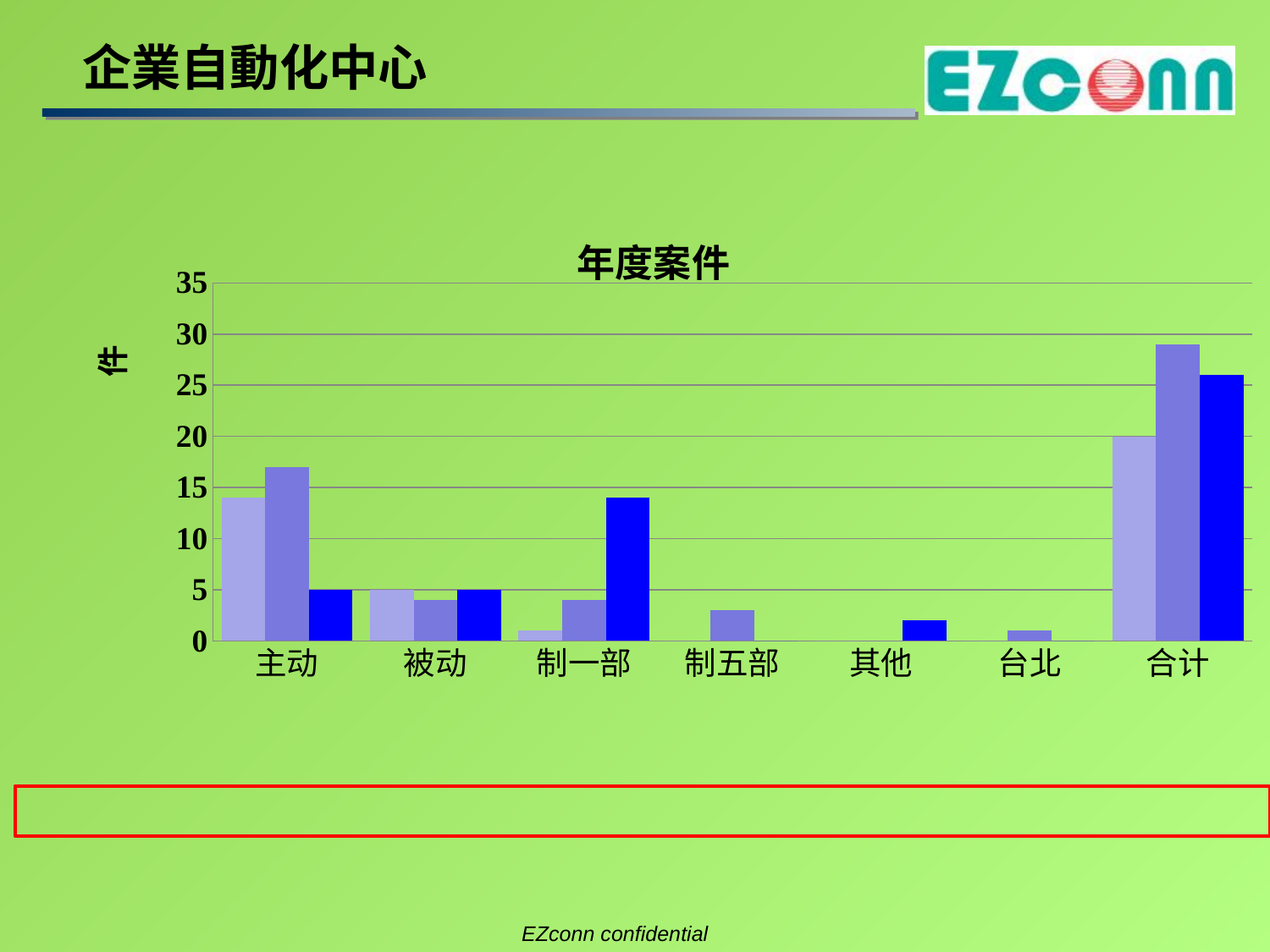

# 企業自動化中心

### Chart: 年度案件

| Category | 2015年完成 | 2016年完成 | 2017年预估 |
|---|---|---|---|
| 主动 | 14.0 | 17.0 | 5.0 |
| 被动 | 5.0 | 4.0 | 5.0 |
| 制一部 | 1.0 | 4.0 | 14.0 |
| 制五部 | 0.0 | 3.0 | 0.0 |
| 其他 | 0.0 | 0.0 | 2.0 |
| 台北 | 0.0 | 1.0 | 0.0 |
| 合计 | 20.0 | 29.0 | 26.0 |